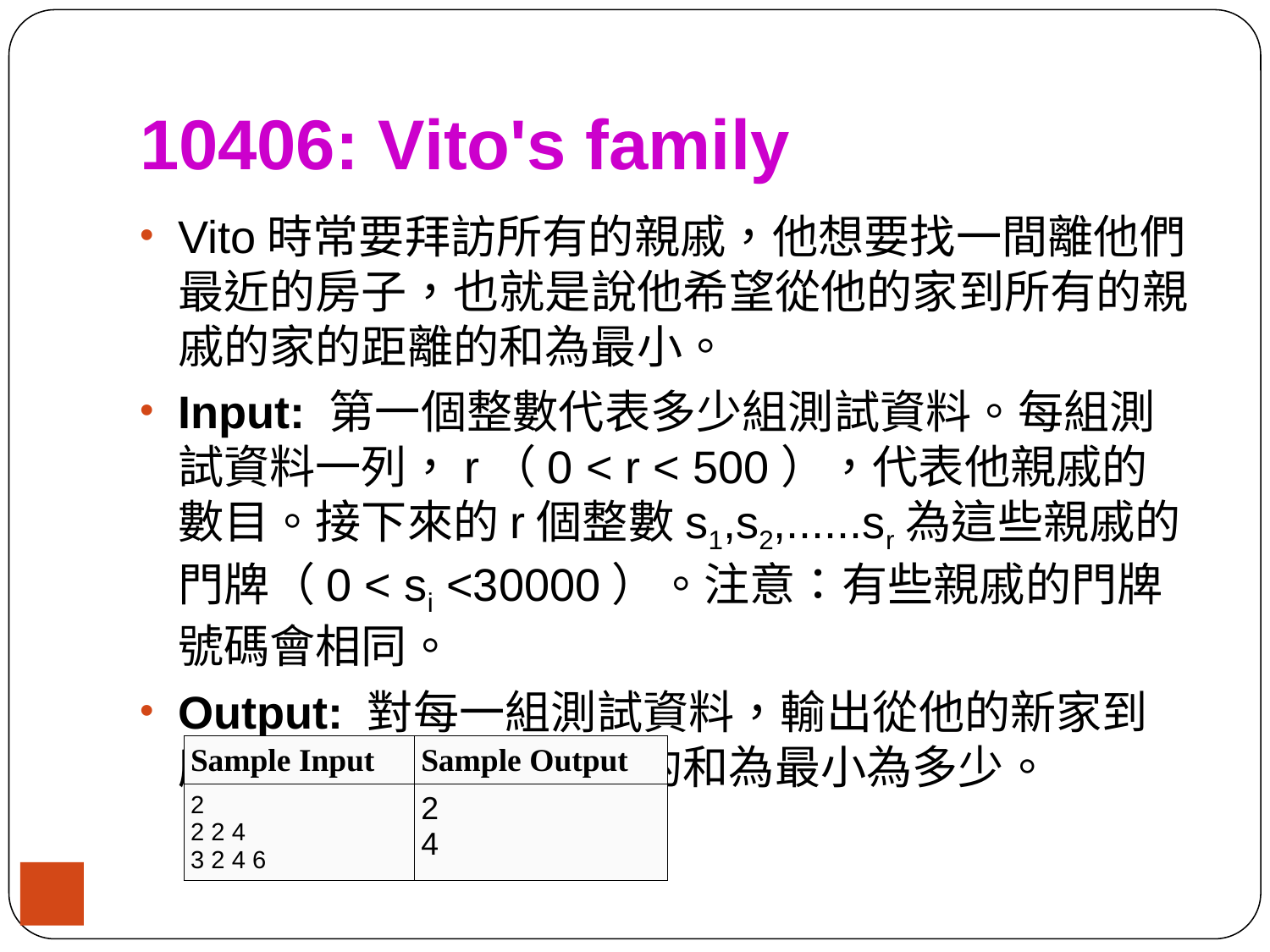

# 10406: Vito's family
Vito時常要拜訪所有的親戚，他想要找一間離他們最近的房子，也就是說他希望從他的家到所有的親戚的家的距離的和為最小。
Input: 第一個整數代表多少組測試資料。每組測試資料一列，r（0 < r < 500），代表他親戚的數目。接下來的r個整數s1,s2,......sr為這些親戚的門牌（0 < si <30000）。注意：有些親戚的門牌號碼會相同。
Output: 對每一組測試資料，輸出從他的新家到所有的親戚的家的距離的和為最小為多少。

| Sample Input | Sample Output |
| --- | --- |
| 2 2 2 4 3 2 4 6 | 2 4 |